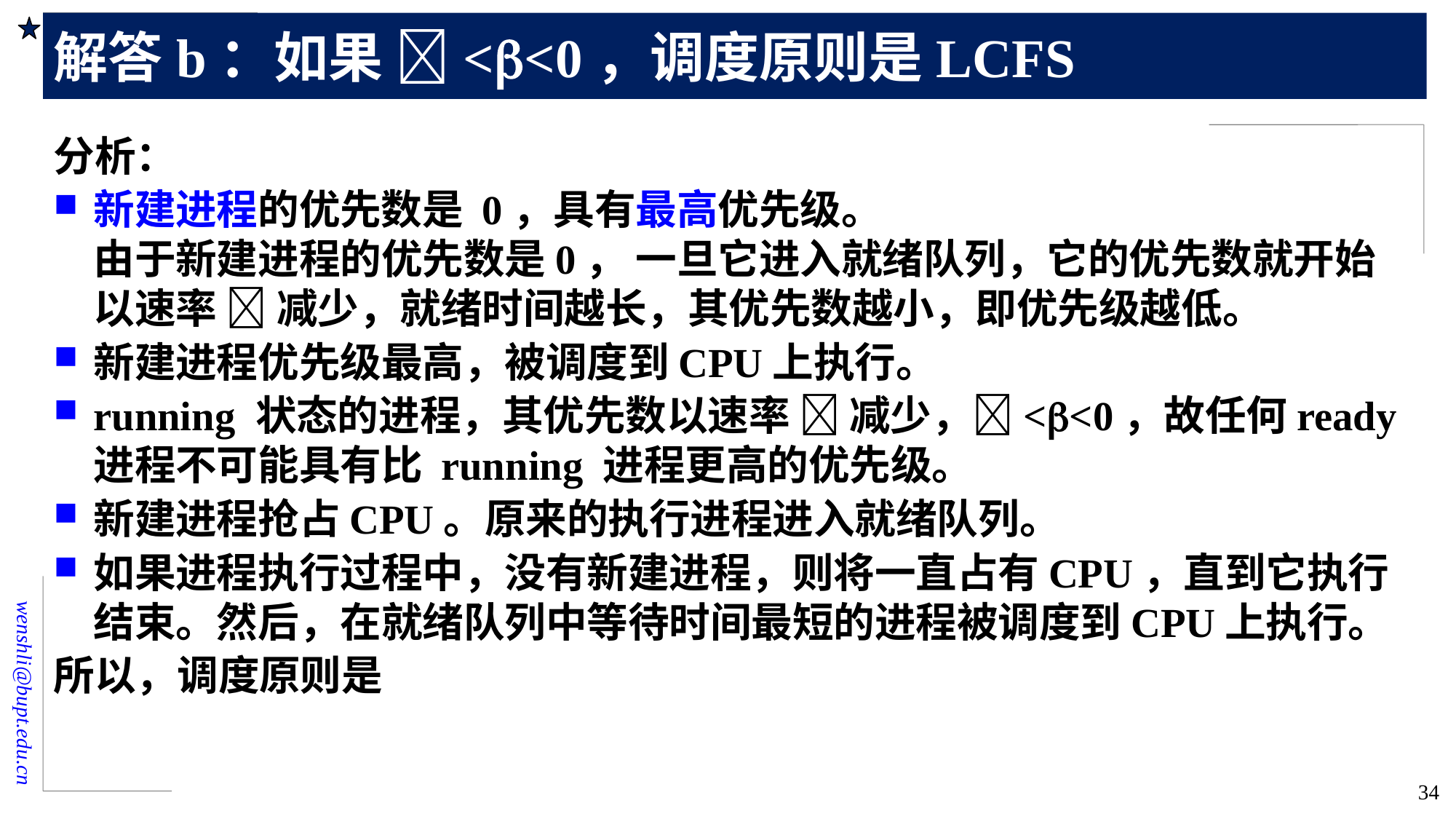

# 解答b：如果 α<β<0，调度原则是LCFS
分析：
新建进程的优先数是 0，具有最高优先级。
由于新建进程的优先数是0， 一旦它进入就绪队列，它的优先数就开始以速率 α 减少，就绪时间越长，其优先数越小，即优先级越低。
新建进程优先级最高，被调度到CPU上执行。
running 状态的进程，其优先数以速率 β 减少，α<β<0，故任何ready 进程不可能具有比 running 进程更高的优先级。
新建进程抢占CPU。原来的执行进程进入就绪队列。
如果进程执行过程中，没有新建进程，则将一直占有CPU，直到它执行结束。然后，在就绪队列中等待时间最短的进程被调度到CPU上执行。
所以，调度原则是

34